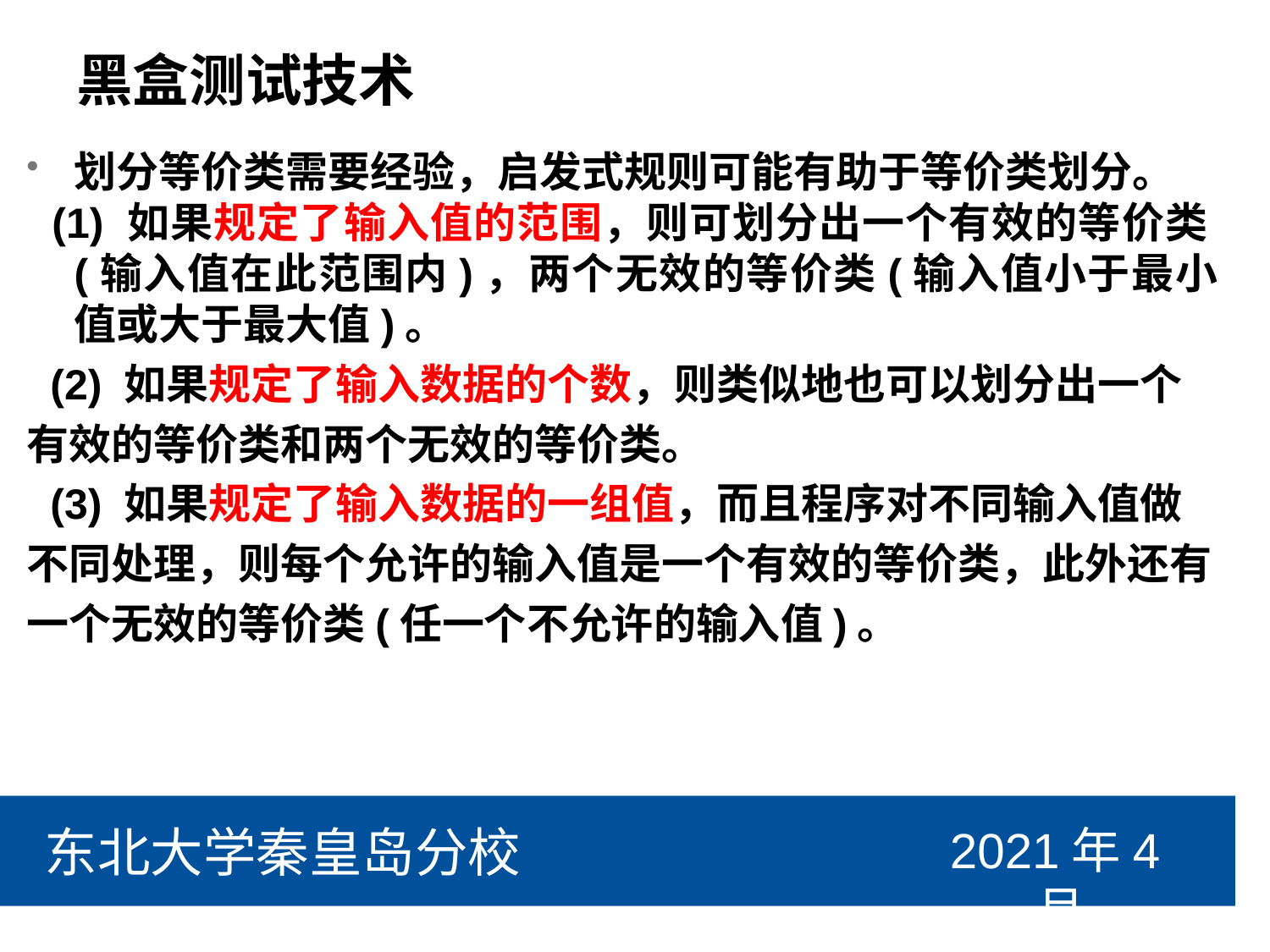

# 黑盒测试技术
划分等价类需要经验，启发式规则可能有助于等价类划分。
  (1) 如果规定了输入值的范围，则可划分出一个有效的等价类(输入值在此范围内)，两个无效的等价类(输入值小于最小值或大于最大值)。
  (2) 如果规定了输入数据的个数，则类似地也可以划分出一个有效的等价类和两个无效的等价类。
  (3) 如果规定了输入数据的一组值，而且程序对不同输入值做不同处理，则每个允许的输入值是一个有效的等价类，此外还有一个无效的等价类(任一个不允许的输入值)。